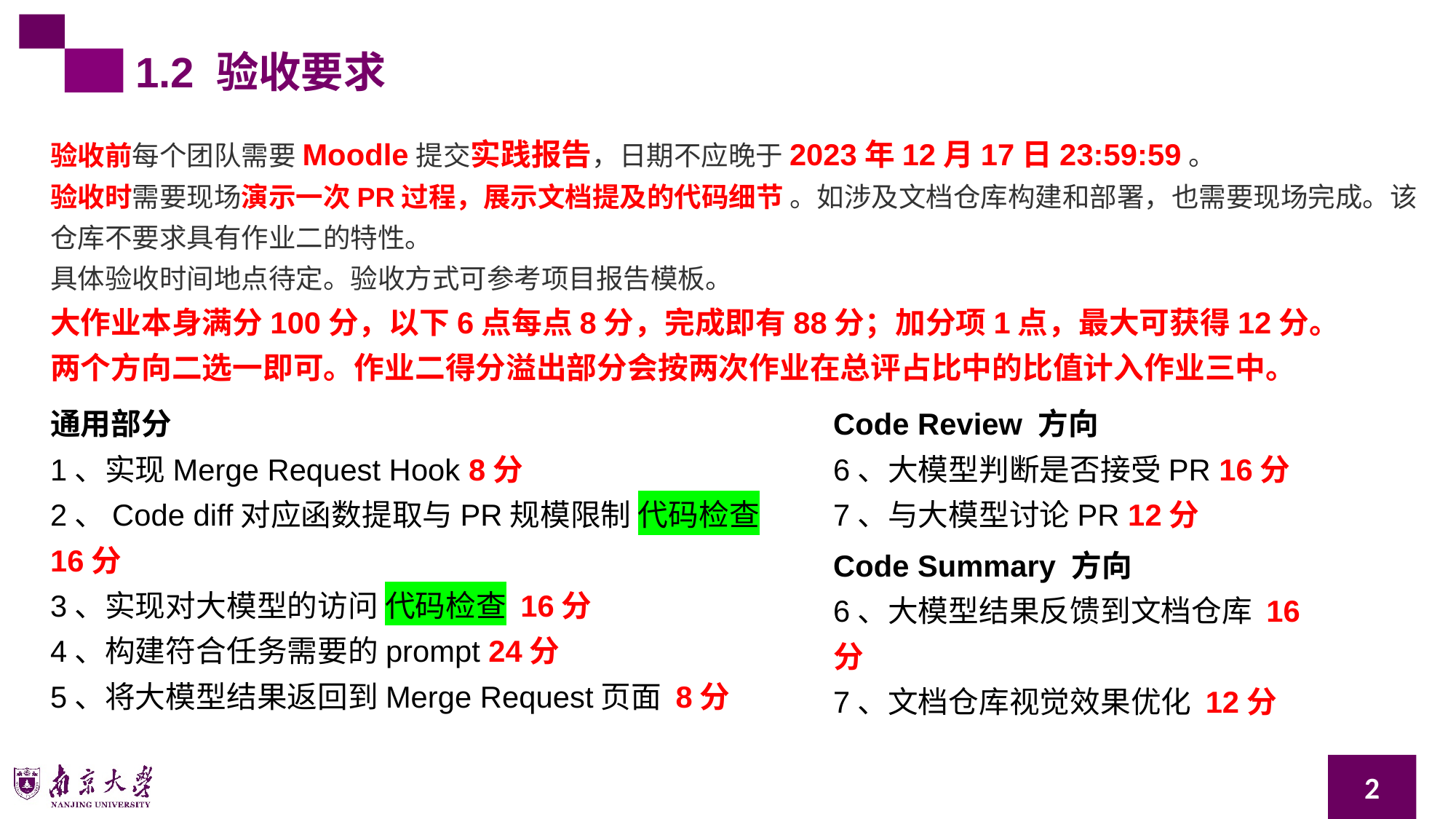

1.2 验收要求
验收前每个团队需要Moodle提交实践报告，日期不应晚于2023年12月17日23:59:59。
验收时需要现场演示一次PR过程，展示文档提及的代码细节 。如涉及文档仓库构建和部署，也需要现场完成。该仓库不要求具有作业二的特性。
具体验收时间地点待定。验收方式可参考项目报告模板。
大作业本身满分100分，以下6点每点8分，完成即有88分；加分项1点，最大可获得12分。
两个方向二选一即可。作业二得分溢出部分会按两次作业在总评占比中的比值计入作业三中。
通用部分
1、实现Merge Request Hook 8分
2、Code diff对应函数提取与PR规模限制 代码检查 16分
3、实现对大模型的访问 代码检查 16分
4、构建符合任务需要的prompt 24分
5、将大模型结果返回到Merge Request页面 8分
Code Review 方向
6、大模型判断是否接受PR 16分
7、与大模型讨论PR 12分
Code Summary 方向
6、大模型结果反馈到文档仓库 16分
7、文档仓库视觉效果优化 12分
2